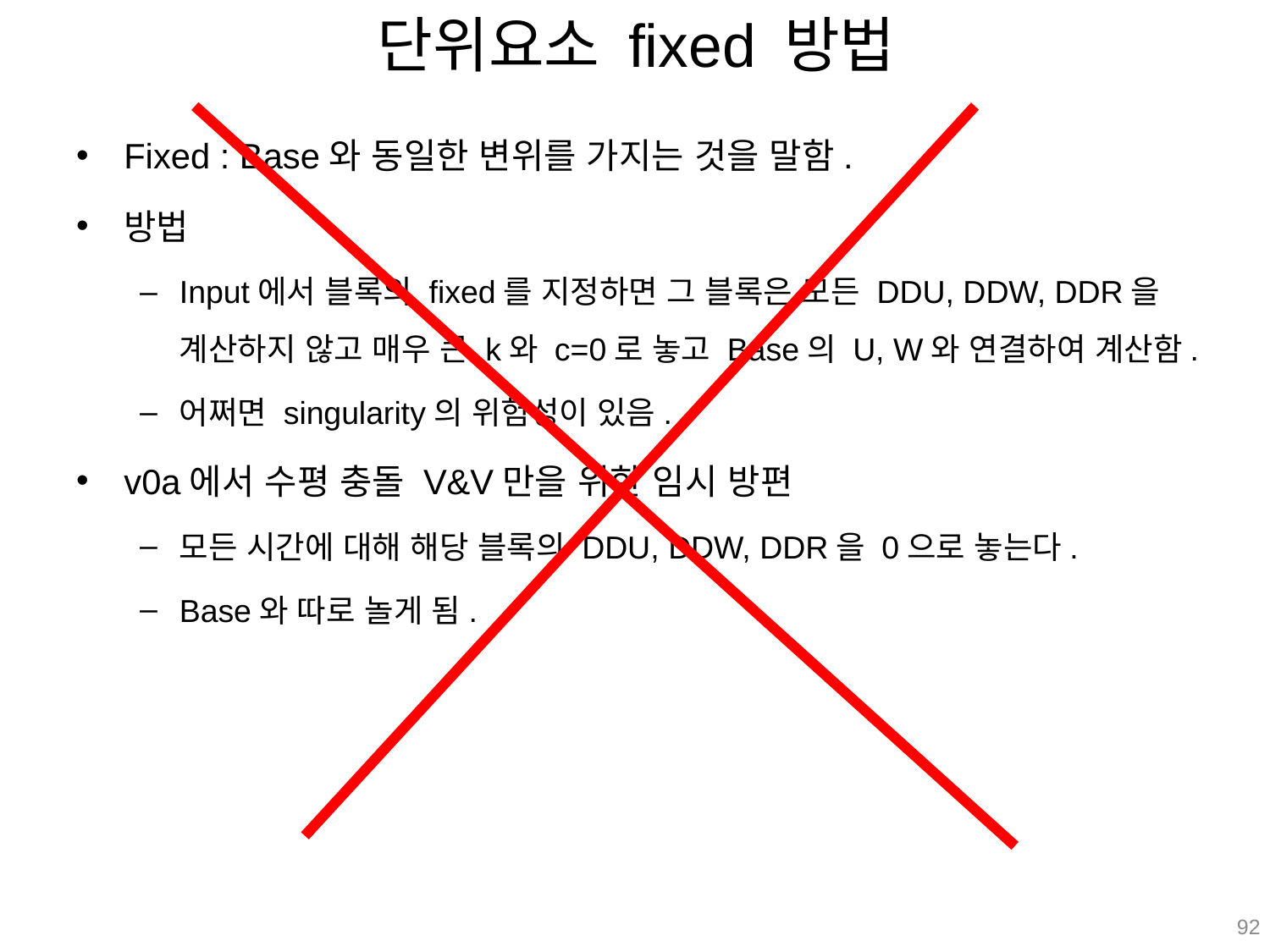

# 단위요소 fixed 방법
Fixed : Base와 동일한 변위를 가지는 것을 말함.
방법
Input에서 블록의 fixed를 지정하면 그 블록은 모든 DDU, DDW, DDR을 계산하지 않고 매우 큰 k와 c=0로 놓고 Base의 U, W와 연결하여 계산함.
어쩌면 singularity의 위험성이 있음.
v0a에서 수평 충돌 V&V만을 위한 임시 방편
모든 시간에 대해 해당 블록의 DDU, DDW, DDR을 0으로 놓는다.
Base와 따로 놀게 됨.
92